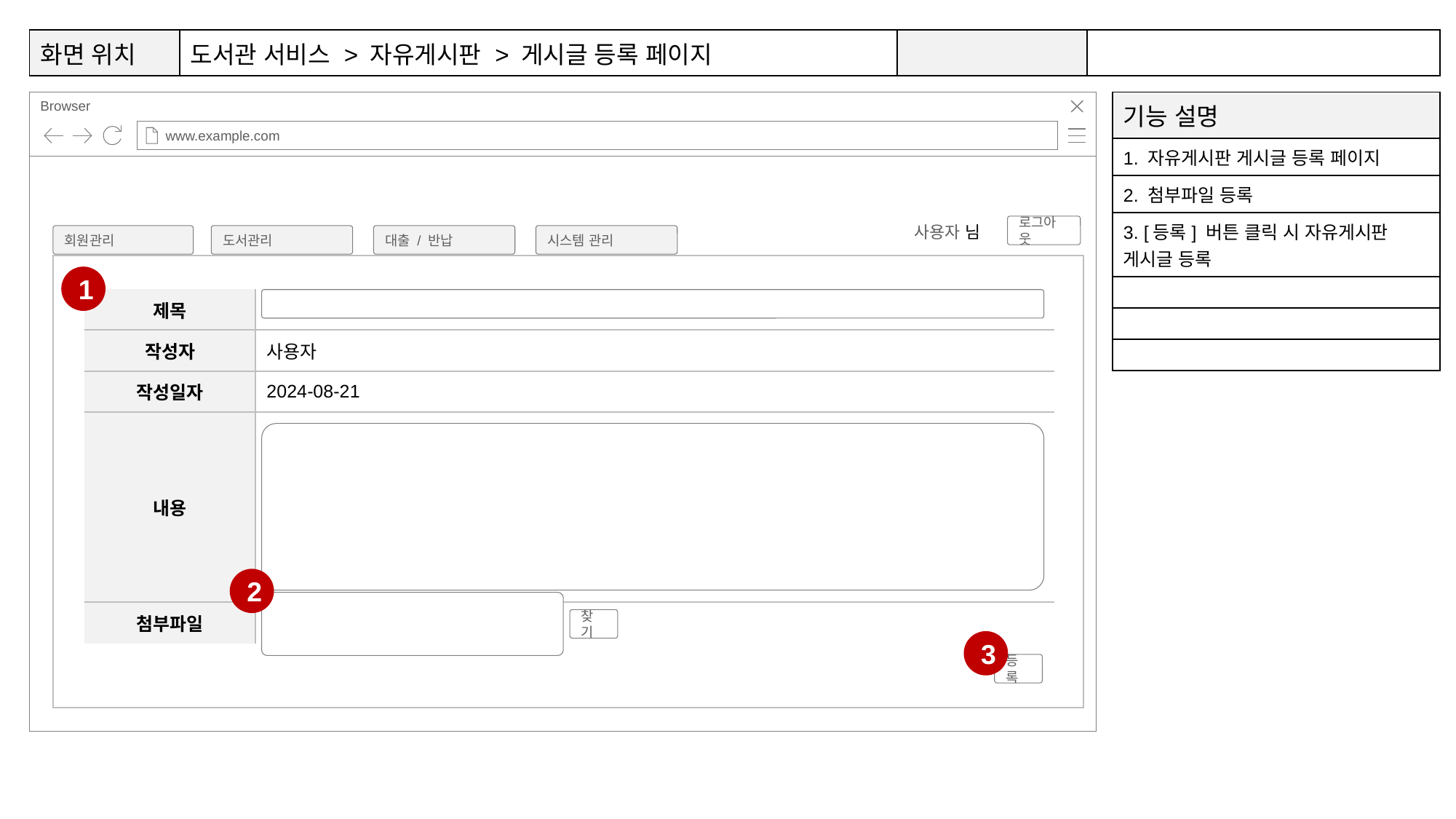

| 화면 위치 | 도서관 서비스 > 자유게시판 > 게시글 등록 페이지 |  |  |
| --- | --- | --- | --- |
4
5
1
2
8
9
6
7
| 기능 설명 |
| --- |
| 1. 자유게시판 게시글 등록 페이지 |
| 2. 첨부파일 등록 |
| 3. [등록] 버튼 클릭 시 자유게시판 게시글 등록 |
|  |
|  |
|  |
사용자 님
로그아웃
시스템 관리
회원관리
도서관리
대출 / 반납

1
| 제목 |  |
| --- | --- |
| 작성자 | 사용자 |
| 작성일자 | 2024-08-21 |
| 내용 |  |
| 첨부파일 |  |

2

찾기
3
등록